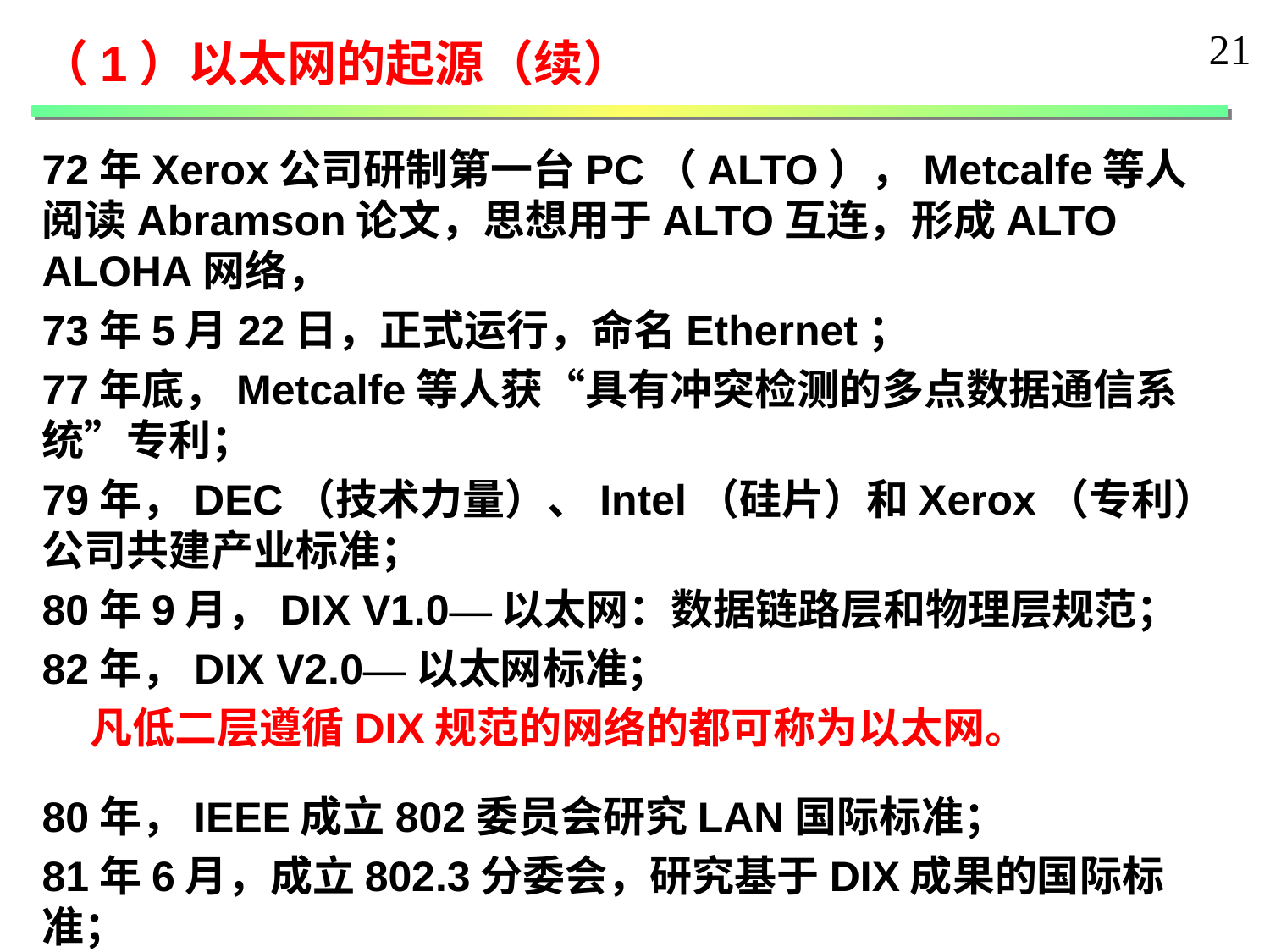

21
（1）以太网的起源（续）

72年Xerox公司研制第一台PC（ALTO），Metcalfe等人阅读Abramson论文，思想用于ALTO互连，形成ALTO ALOHA网络，
73年5月22日，正式运行，命名Ethernet；
77年底，Metcalfe等人获“具有冲突检测的多点数据通信系统”专利；
79年，DEC（技术力量）、Intel（硅片）和Xerox（专利）公司共建产业标准；
80年9月，DIX V1.0—以太网：数据链路层和物理层规范；
82年，DIX V2.0—以太网标准；
    凡低二层遵循DIX规范的网络的都可称为以太网。

80年，IEEE成立802委员会研究LAN国际标准；
81年6月，成立802.3分委会，研究基于DIX成果的国际标准；
82年12月，802.3草案标准；83年802.3标准,目前2007年版本。